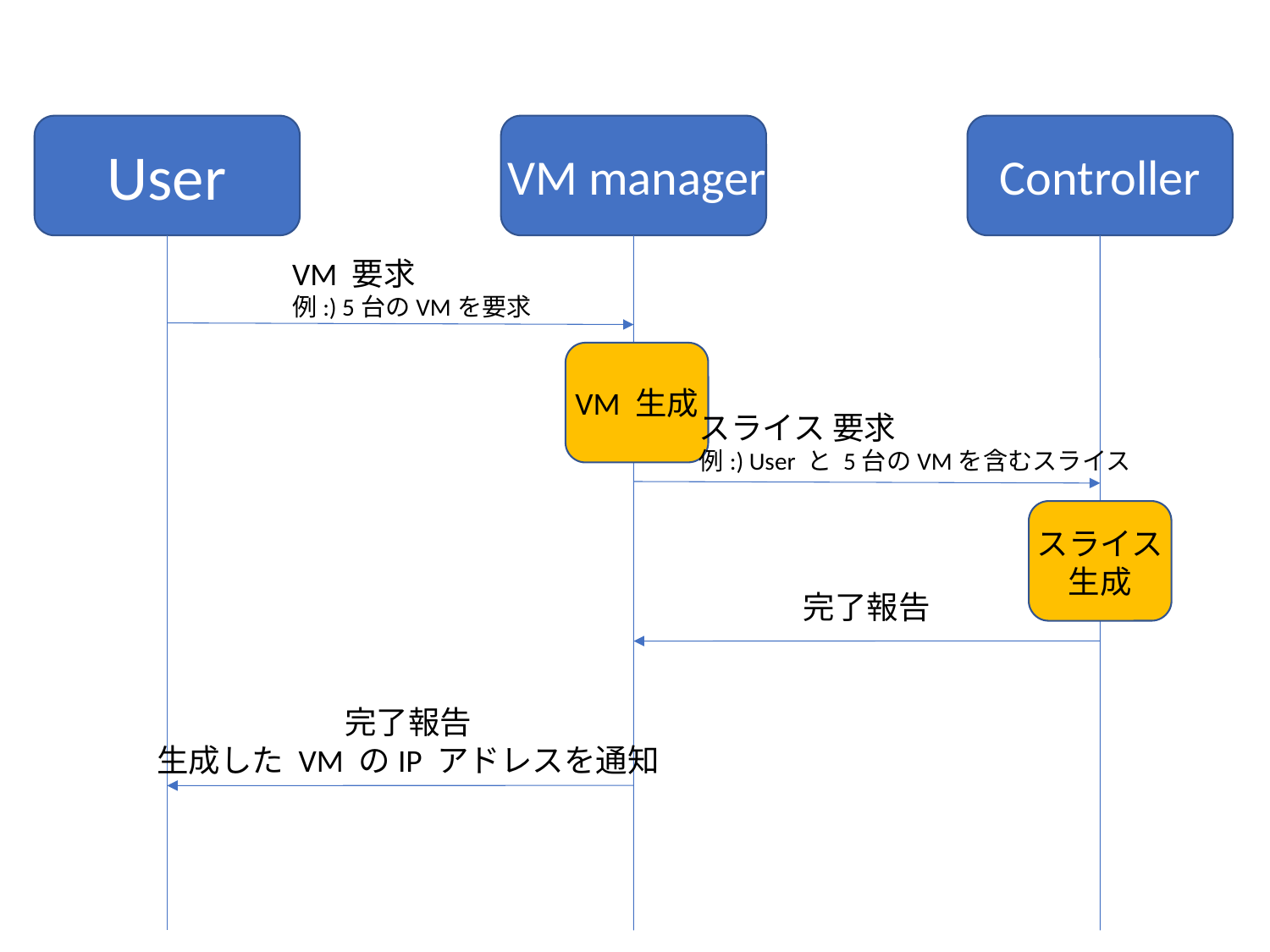

User
VM manager
Controller
VM 要求
例:) 5台のVMを要求

VM 生成
スライス 要求
例:) User と 5台のVMを含むスライス

スライス
生成
完了報告
完了報告
生成した VM のIP アドレスを通知